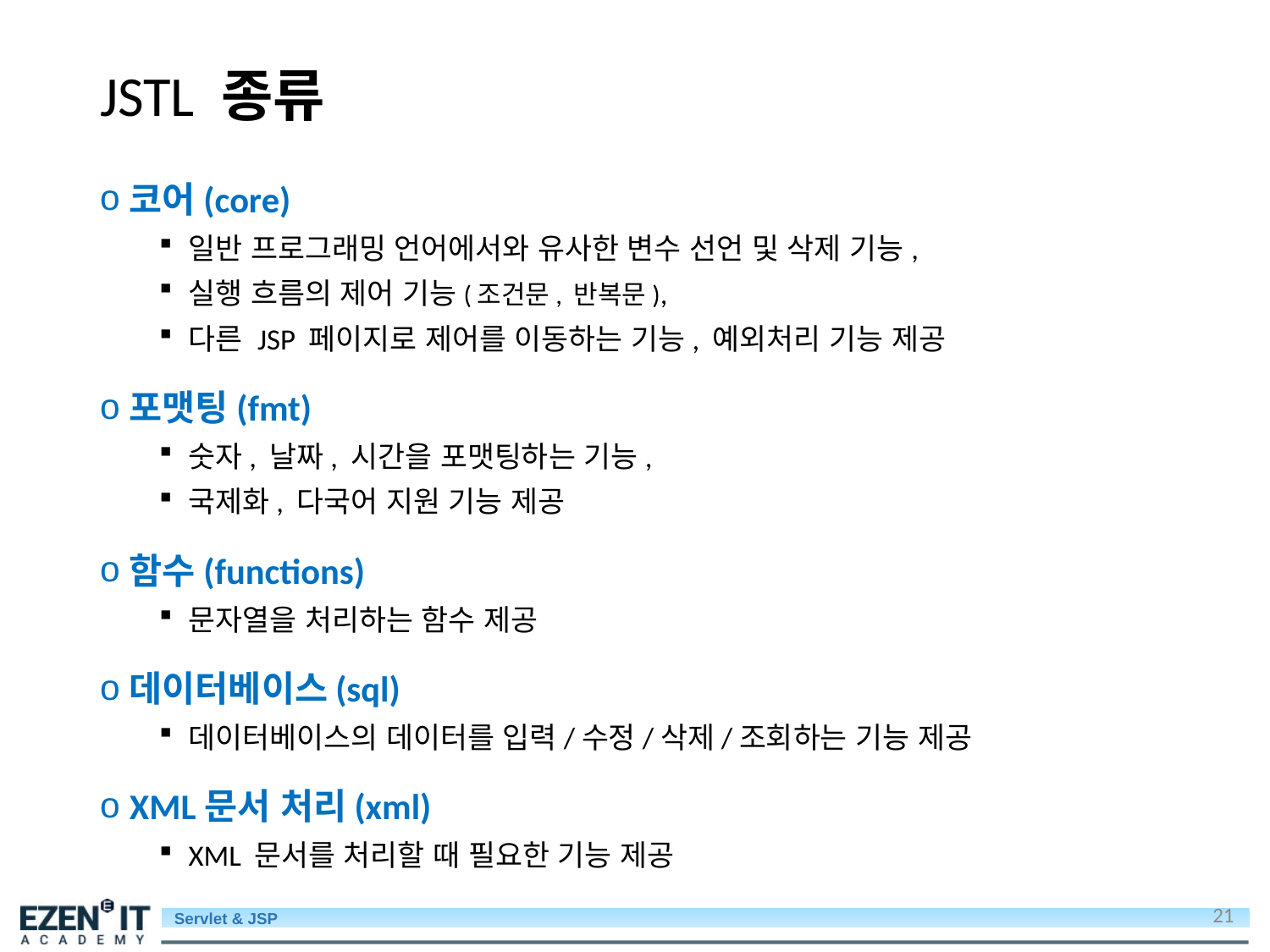

# JSTL 종류
코어(core)
일반 프로그래밍 언어에서와 유사한 변수 선언 및 삭제 기능,
실행 흐름의 제어 기능(조건문, 반복문),
다른 JSP 페이지로 제어를 이동하는 기능, 예외처리 기능 제공
포맷팅(fmt)
숫자, 날짜, 시간을 포맷팅하는 기능,
국제화, 다국어 지원 기능 제공
함수(functions)
문자열을 처리하는 함수 제공
데이터베이스(sql)
데이터베이스의 데이터를 입력/수정/삭제/조회하는 기능 제공
XML문서 처리(xml)
XML 문서를 처리할 때 필요한 기능 제공
21